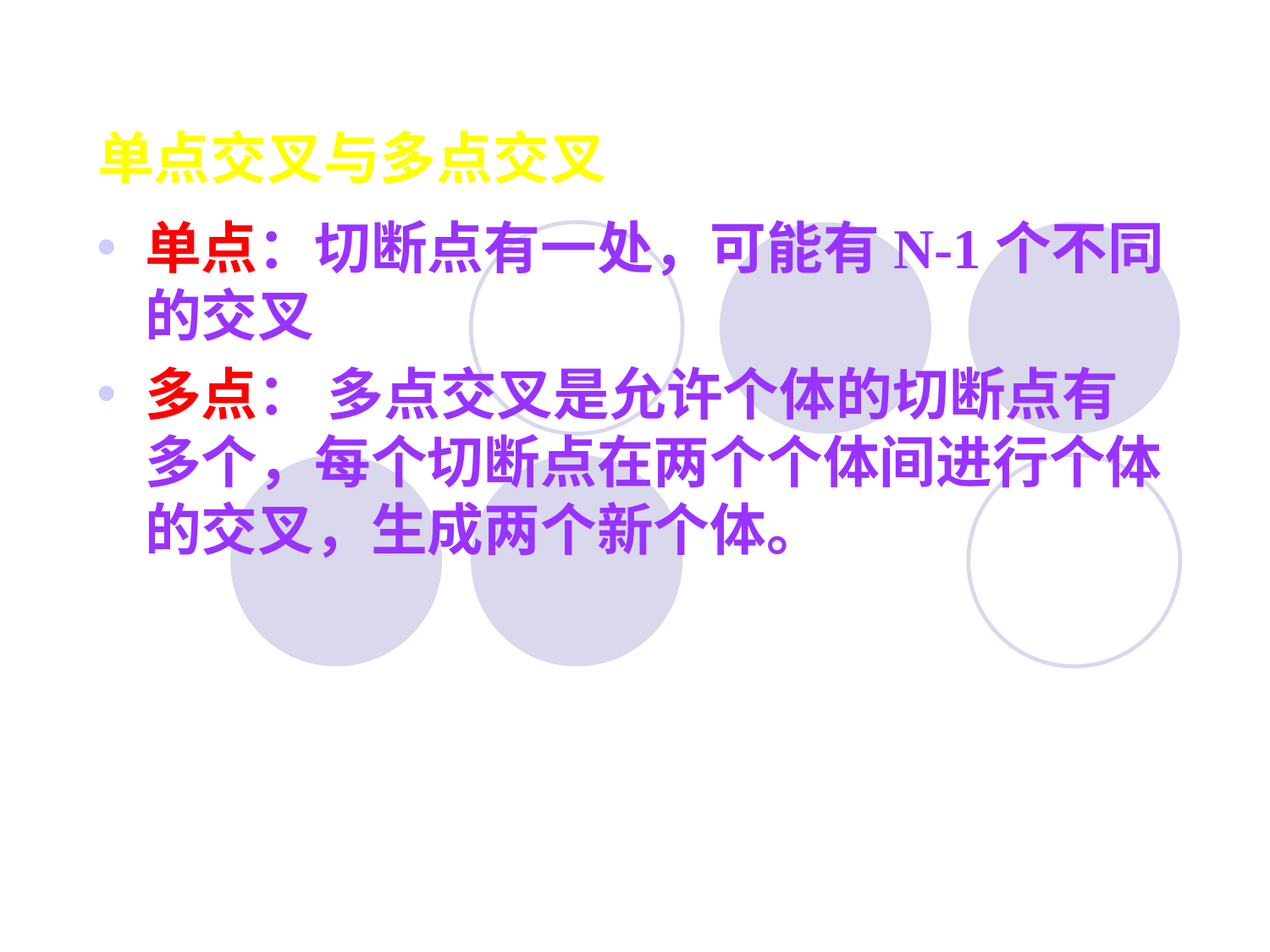

# 单点交叉与多点交叉
单点：切断点有一处，可能有N-1个不同的交叉
多点： 多点交叉是允许个体的切断点有多个，每个切断点在两个个体间进行个体的交叉，生成两个新个体。